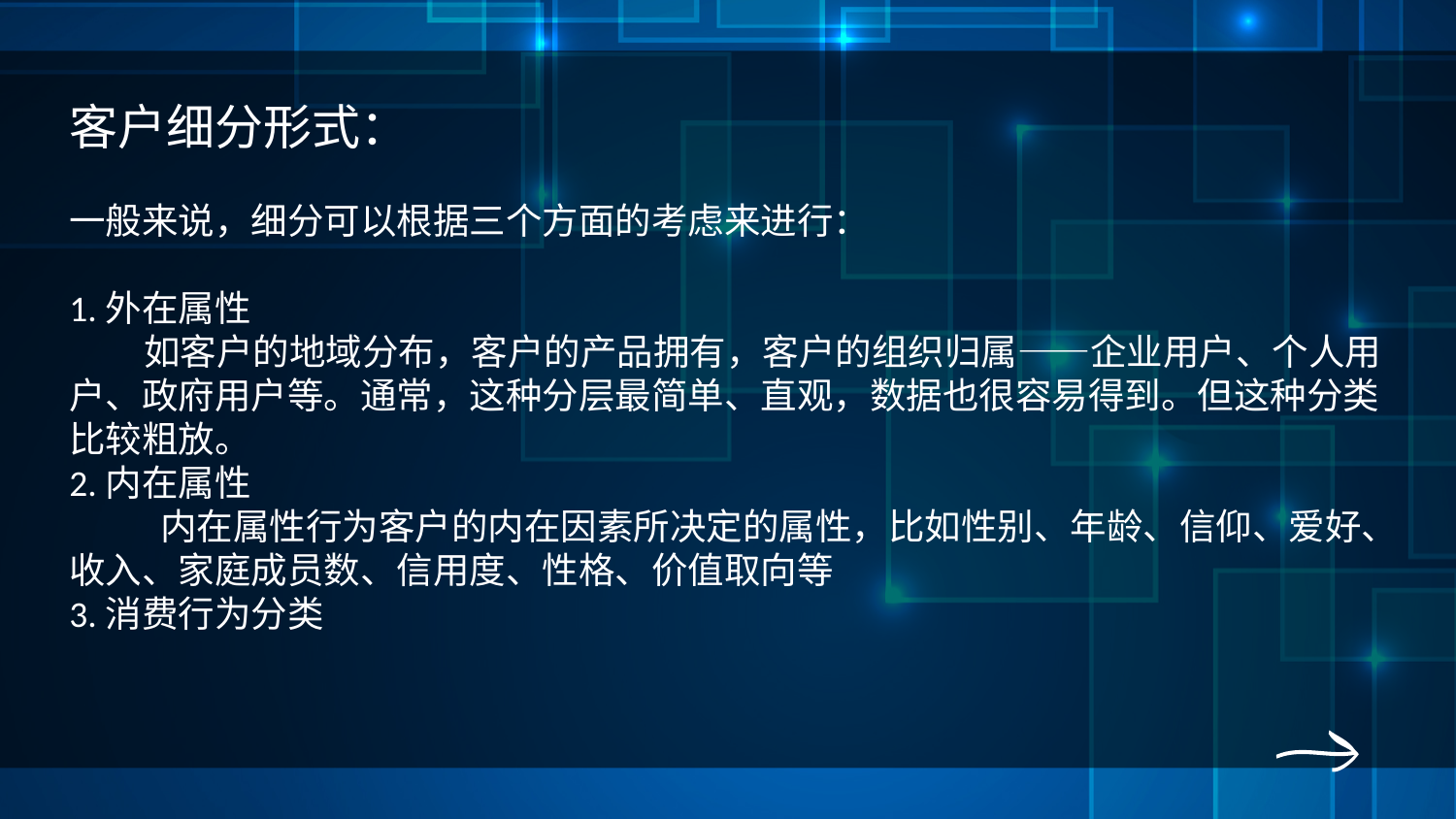

客户细分形式：

一般来说，细分可以根据三个方面的考虑来进行：

1.外在属性
        如客户的地域分布，客户的产品拥有，客户的组织归属——企业用户、个人用户、政府用户等。通常，这种分层最简单、直观，数据也很容易得到。但这种分类比较粗放。
2.内在属性
          内在属性行为客户的内在因素所决定的属性，比如性别、年龄、信仰、爱好、收入、家庭成员数、信用度、性格、价值取向等
3.消费行为分类